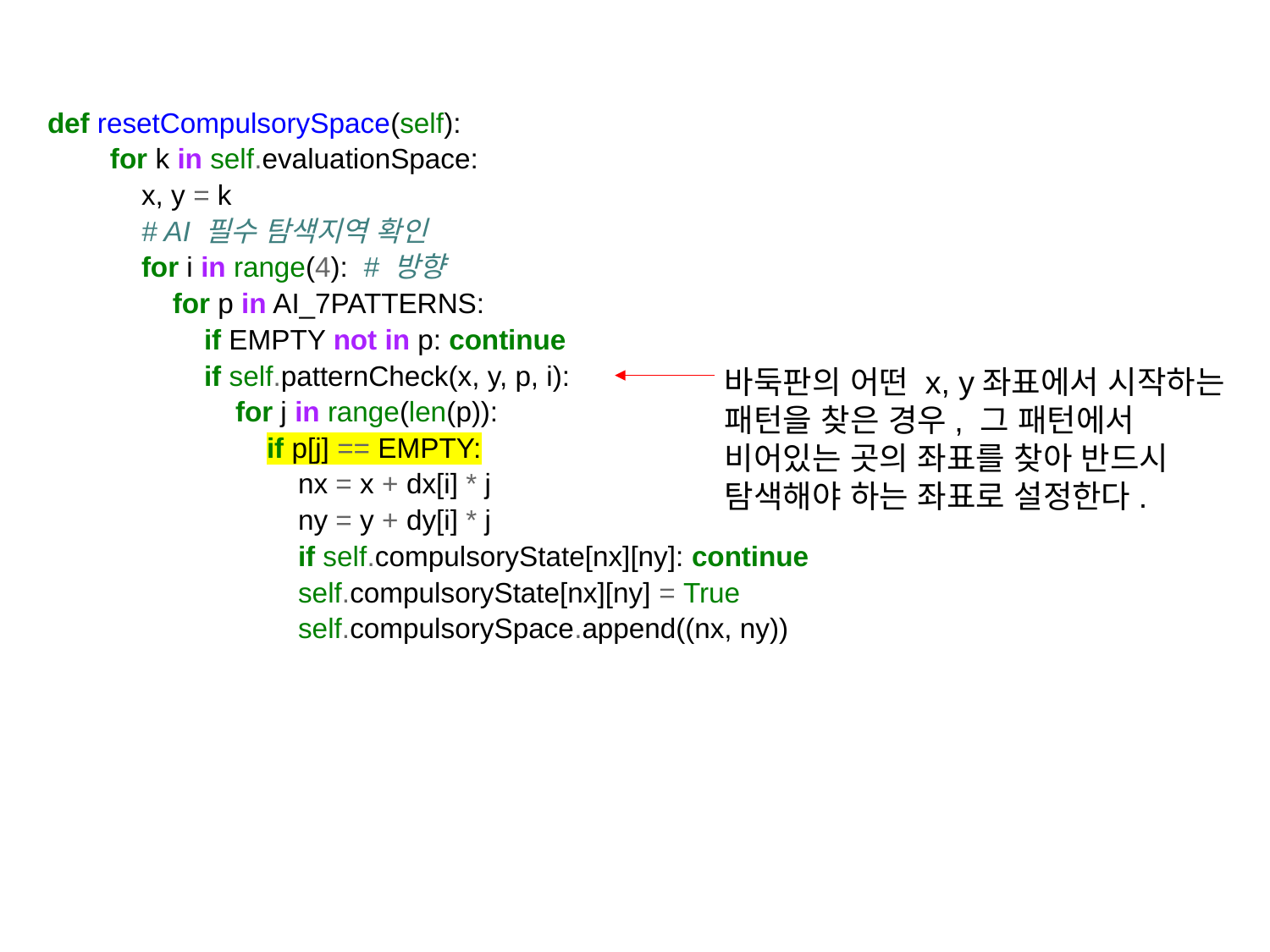

def resetCompulsorySpace(self):
        for k in self.evaluationSpace:
            x, y = k
            # AI 필수 탐색지역 확인
            for i in range(4):  # 방향
                for p in AI_7PATTERNS:
                    if EMPTY not in p: continue
                    if self.patternCheck(x, y, p, i):
                        for j in range(len(p)):
                            if p[j] == EMPTY:
                                nx = x + dx[i] * j
                                ny = y + dy[i] * j
                                if self.compulsoryState[nx][ny]: continue
                                self.compulsoryState[nx][ny] = True
                                self.compulsorySpace.append((nx, ny))
바둑판의 어떤 x, y좌표에서 시작하는 패턴을 찾은 경우, 그 패턴에서 비어있는 곳의 좌표를 찾아 반드시 탐색해야 하는 좌표로 설정한다.